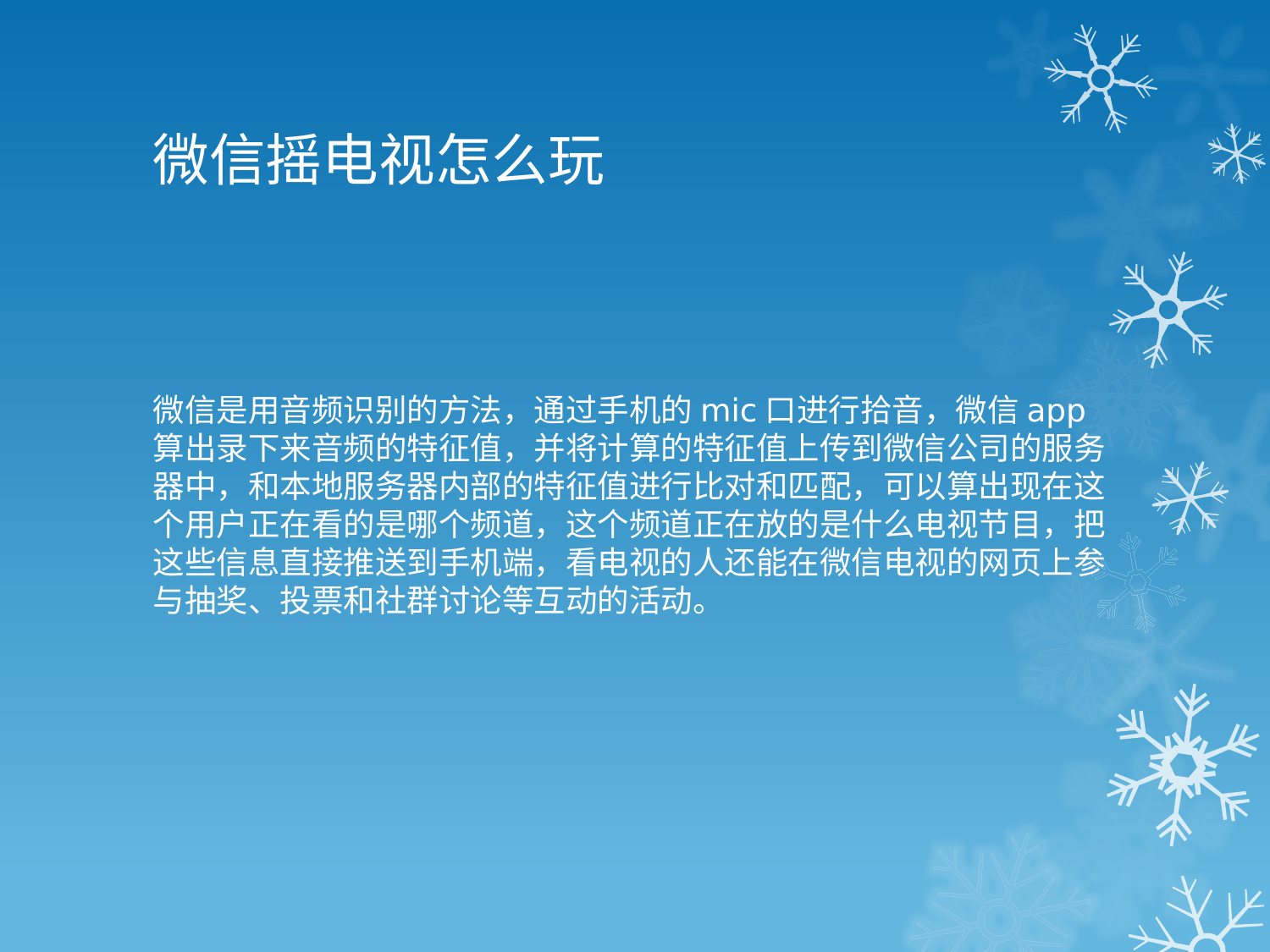

# 微信摇电视怎么玩
微信是用音频识别的方法，通过手机的mic口进行拾音，微信app算出录下来音频的特征值，并将计算的特征值上传到微信公司的服务器中，和本地服务器内部的特征值进行比对和匹配，可以算出现在这个用户正在看的是哪个频道，这个频道正在放的是什么电视节目，把这些信息直接推送到手机端，看电视的人还能在微信电视的网页上参与抽奖、投票和社群讨论等互动的活动。